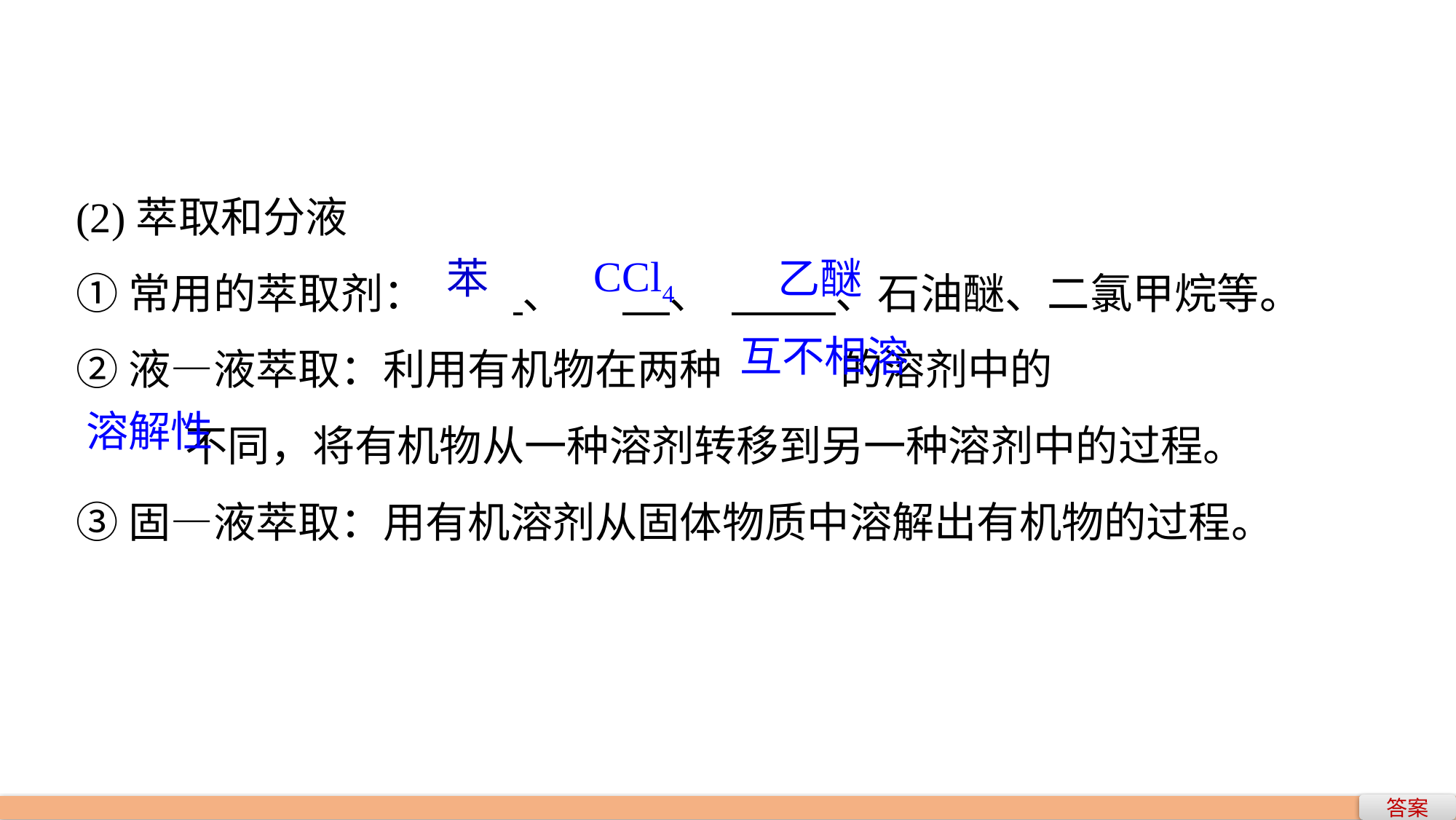

(2)萃取和分液
①常用的萃取剂：	 、	     、	           、石油醚、二氯甲烷等。
②液—液萃取：利用有机物在两种		的溶剂中的
	不同，将有机物从一种溶剂转移到另一种溶剂中的过程。
③固—液萃取：用有机溶剂从固体物质中溶解出有机物的过程。
CCl4
苯
乙醚
互不相溶
溶解性
答案